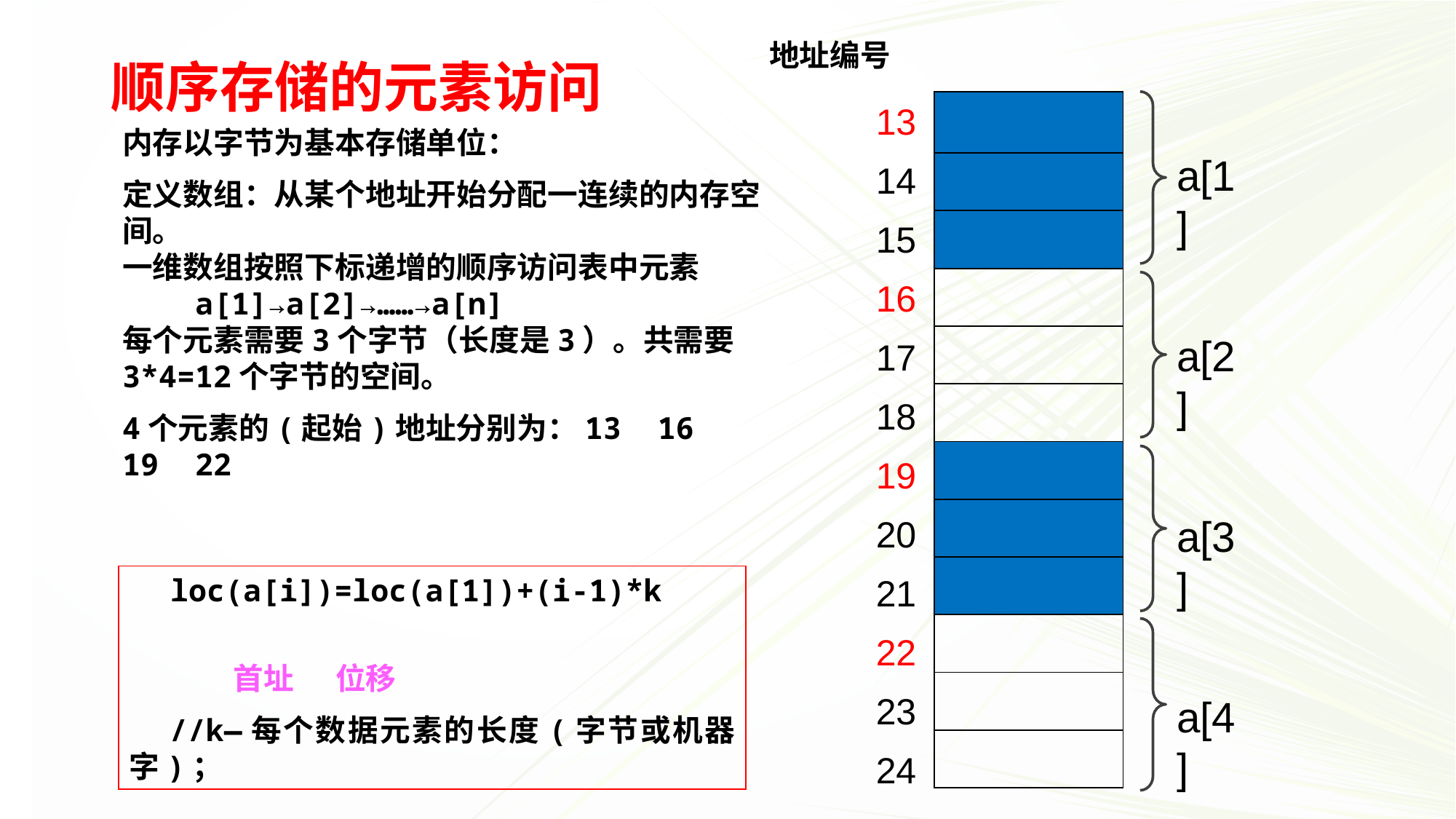

地址编号
顺序存储的元素访问
131415
16
17
18
19
20
21
22
23
24
|  |
| --- |
|  |
|  |
|  |
|  |
|  |
|  |
|  |
|  |
|  |
|  |
|  |

内存以字节为基本存储单位：
定义数组：从某个地址开始分配一连续的内存空间。
一维数组按照下标递增的顺序访问表中元素
    a[1]→a[2]→……→a[n]
每个元素需要3个字节（长度是3）。共需要3*4=12个字节的空间。
4个元素的(起始)地址分别为：13  16  19  22
a[1]

a[2]

a[3]
    loc(a[i])=loc(a[1])+(i-1)*k
              首址      位移
  //k—每个数据元素的长度(字节或机器字)；

a[4]